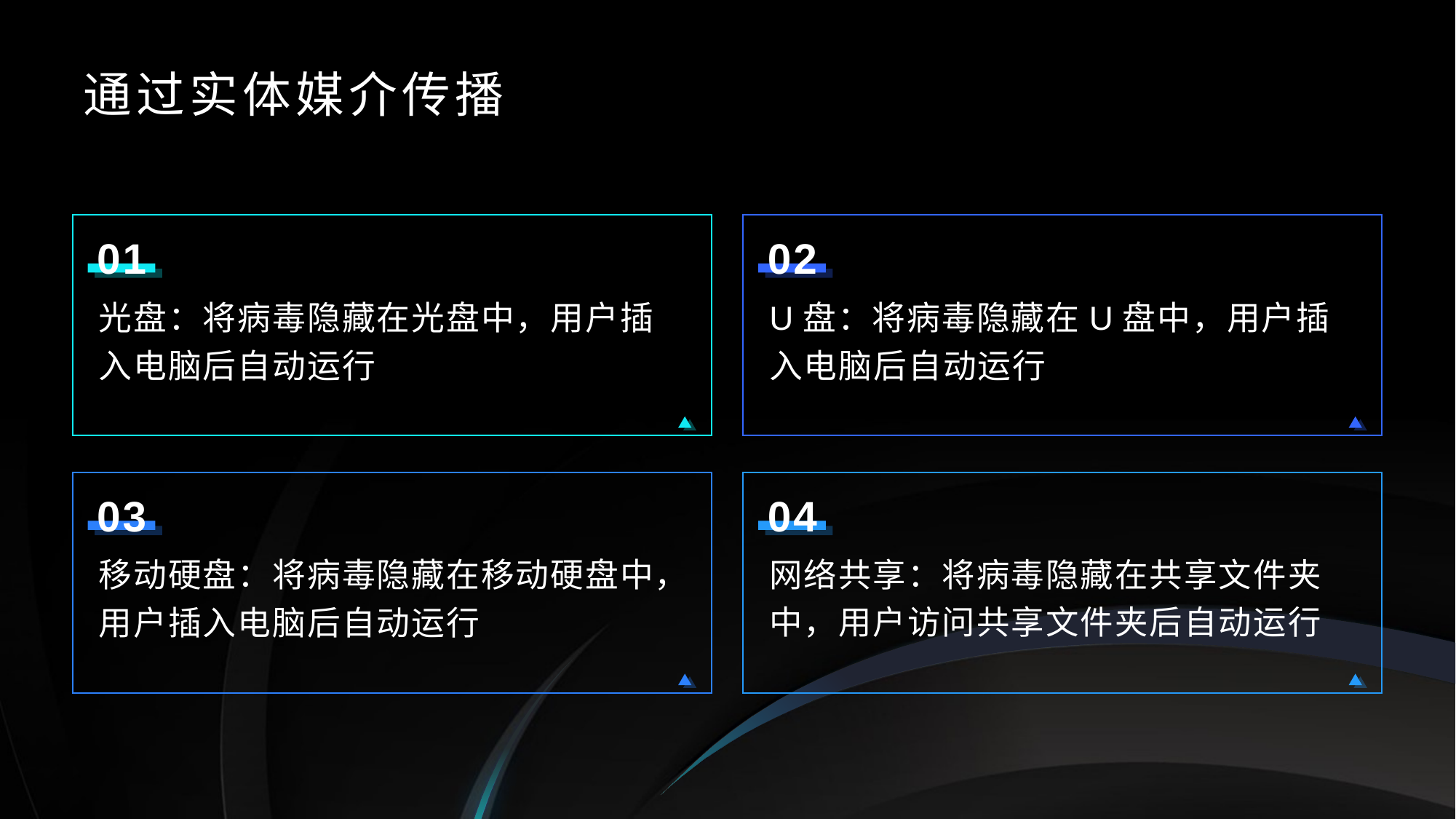

通过实体媒介传播
01
02

光盘：将病毒隐藏在光盘中，用户插入电脑后自动运行
U盘：将病毒隐藏在U盘中，用户插入电脑后自动运行

03
04

移动硬盘：将病毒隐藏在移动硬盘中，用户插入电脑后自动运行
网络共享：将病毒隐藏在共享文件夹中，用户访问共享文件夹后自动运行